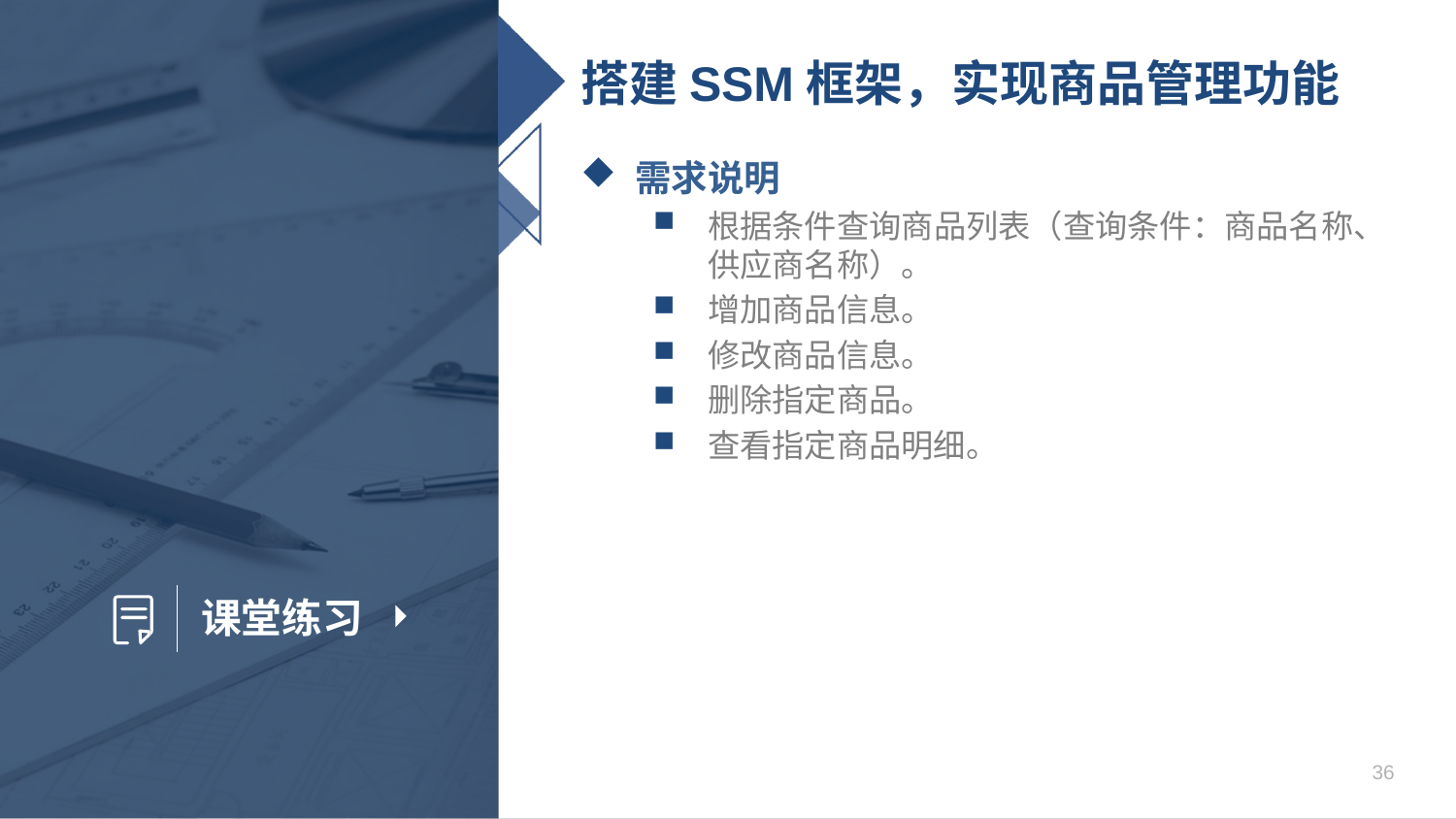

# 搭建SSM框架，实现商品管理功能
需求说明
根据条件查询商品列表（查询条件：商品名称、供应商名称）。
增加商品信息。
修改商品信息。
删除指定商品。
查看指定商品明细。

36